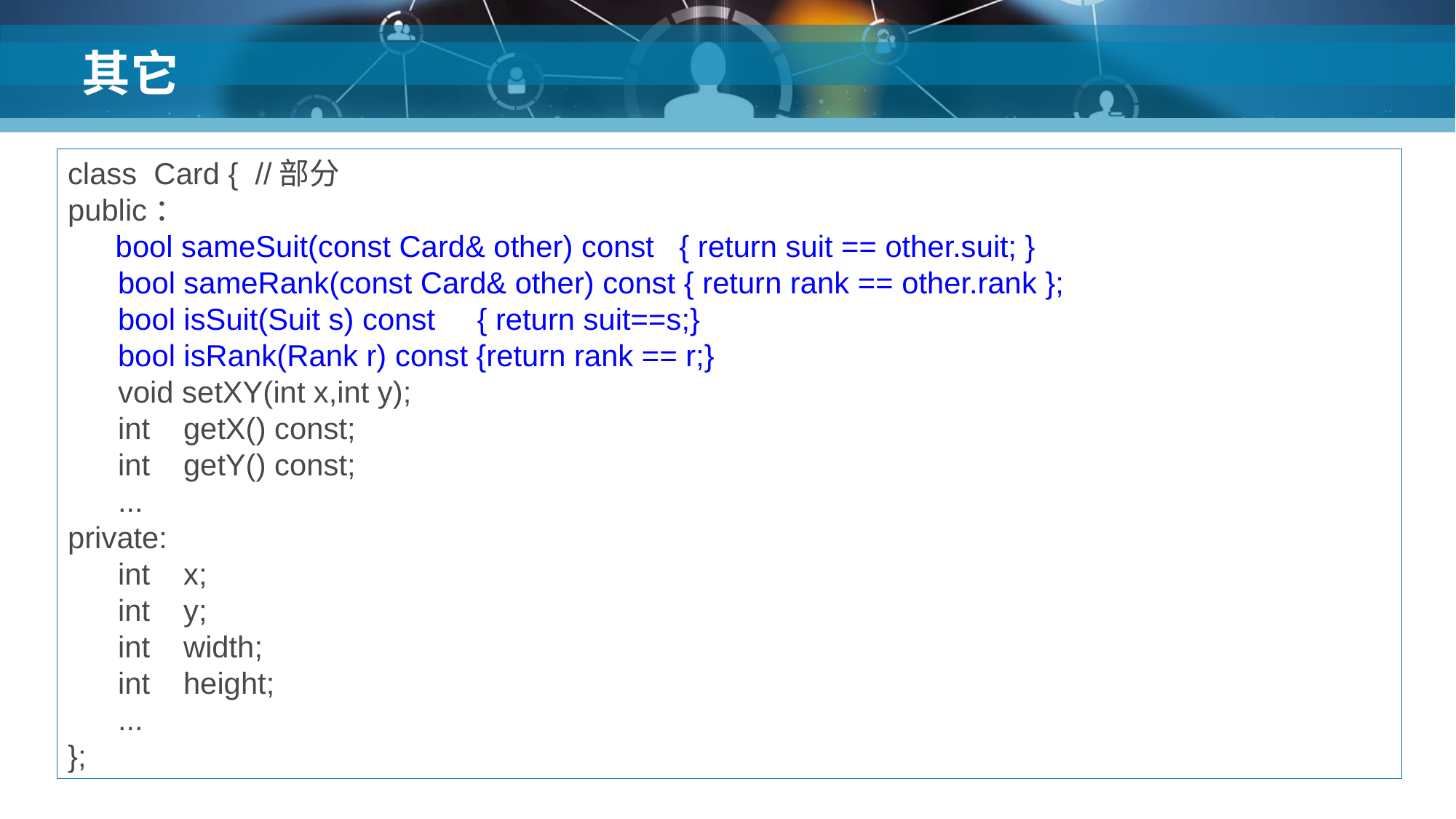

# 其它
class  Card {  //部分
public：
      bool sameSuit(const Card& other) const   { return suit == other.suit; }
      bool sameRank(const Card& other) const { return rank == other.rank };
      bool isSuit(Suit s) const     { return suit==s;}
      bool isRank(Rank r) const {return rank == r;}
      void setXY(int x,int y);
      int    getX() const;
      int    getY() const;
      ...
private:
      int    x;
      int    y;
      int    width;
      int    height;
      ...
};